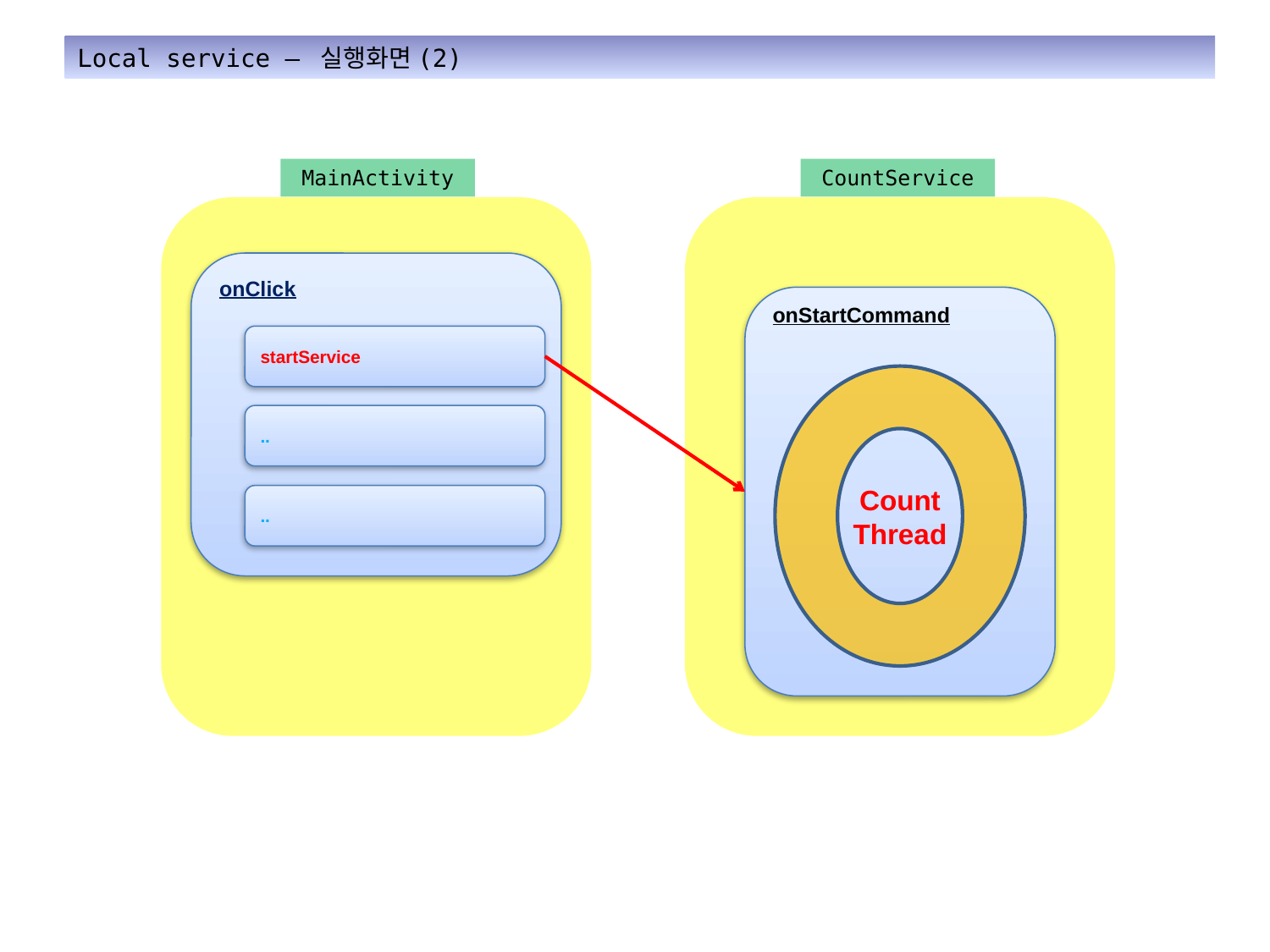

Local service – 실행화면(2)
MainActivity
CountService

onClick

onStartCommand

startService
Count Thread
..
..